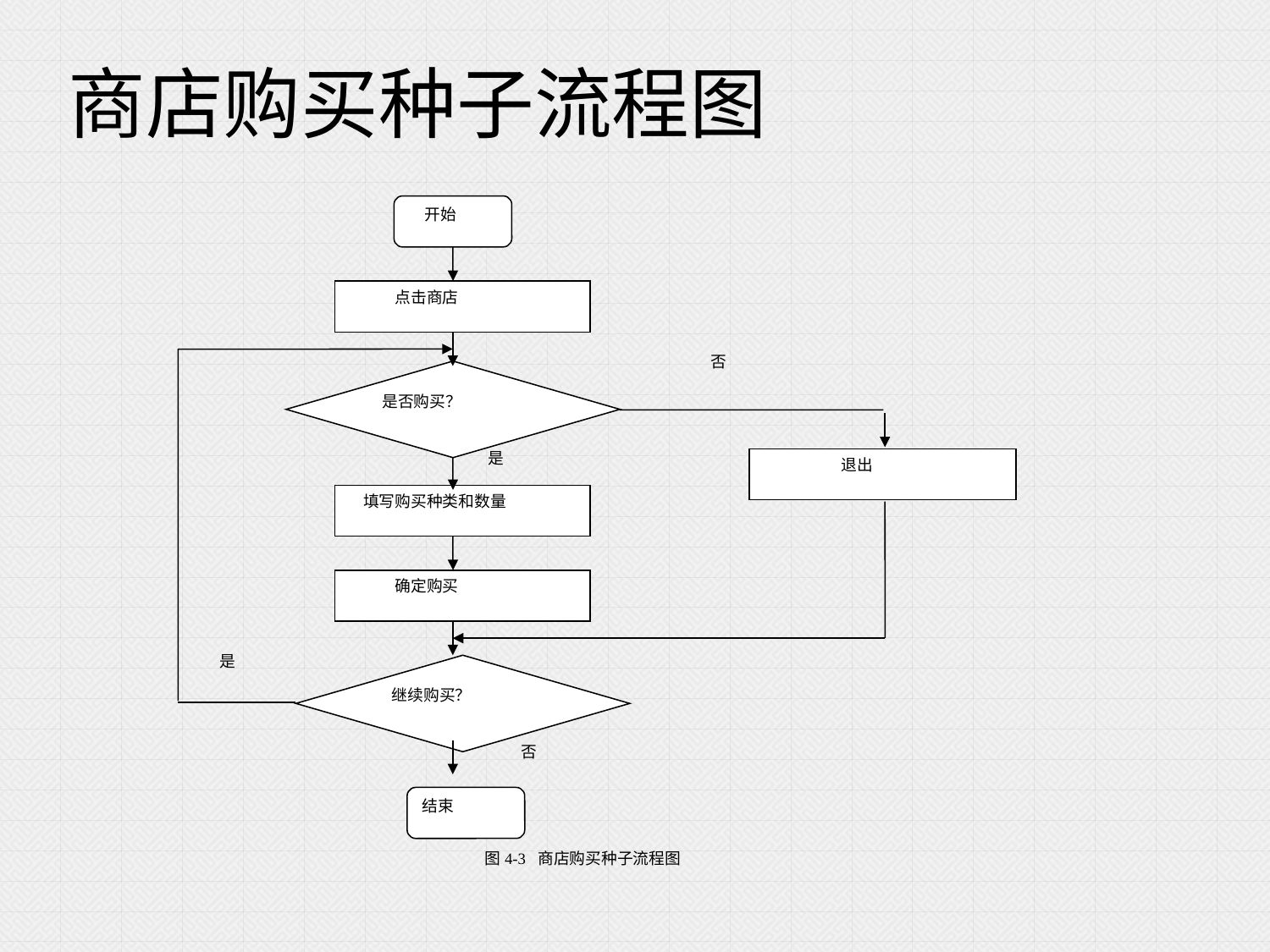

# 商店购买种子流程图

开始
点击商店
否
是否购买？
是
退出
填写购买种类和数量
确定购买
是
继续购买？
否
结束
图4-3  商店购买种子流程图